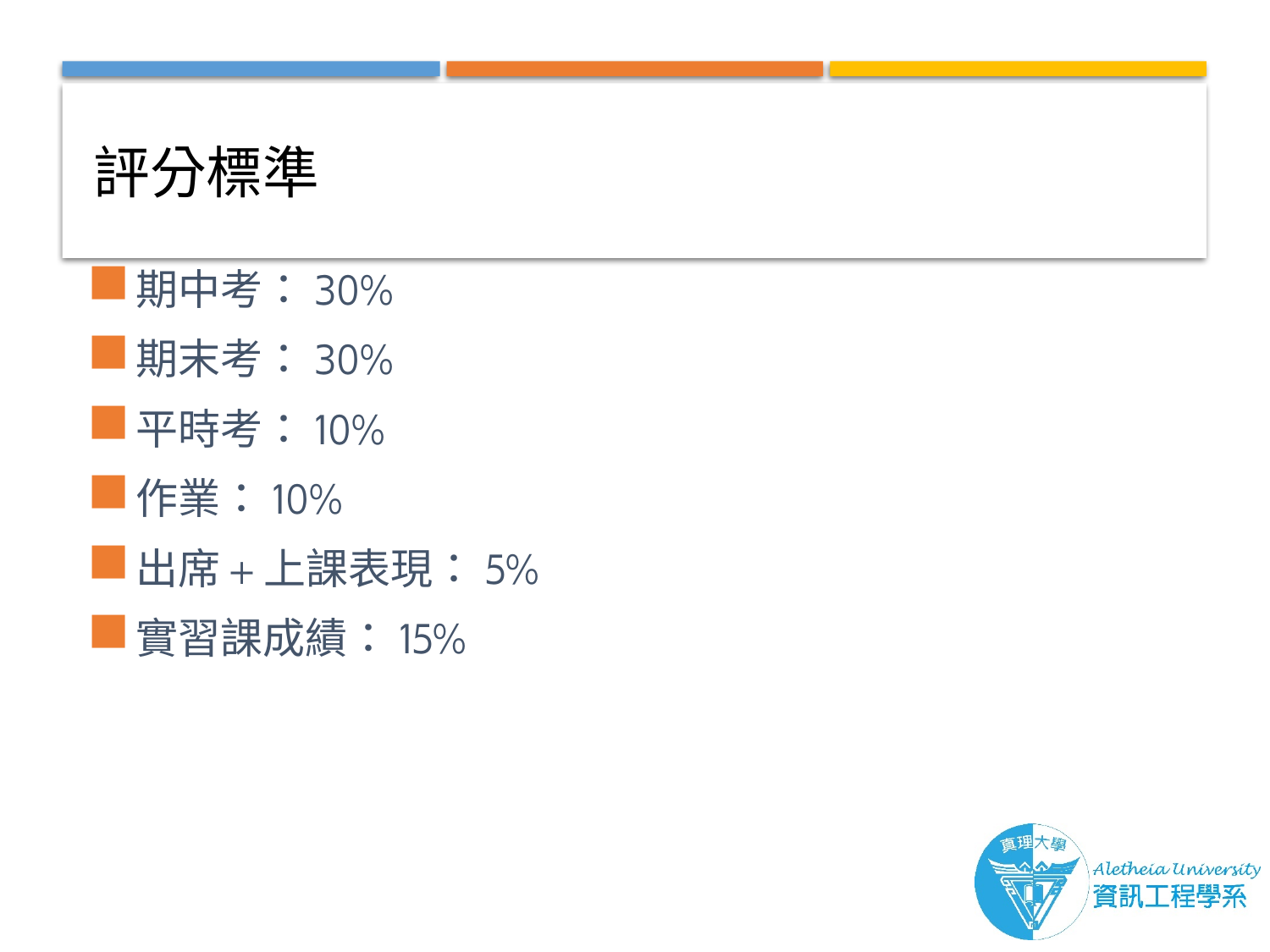

# 評分標準
期中考：30%
期末考：30%
平時考：10%
作業：10%
出席+上課表現：5%
實習課成績：15%